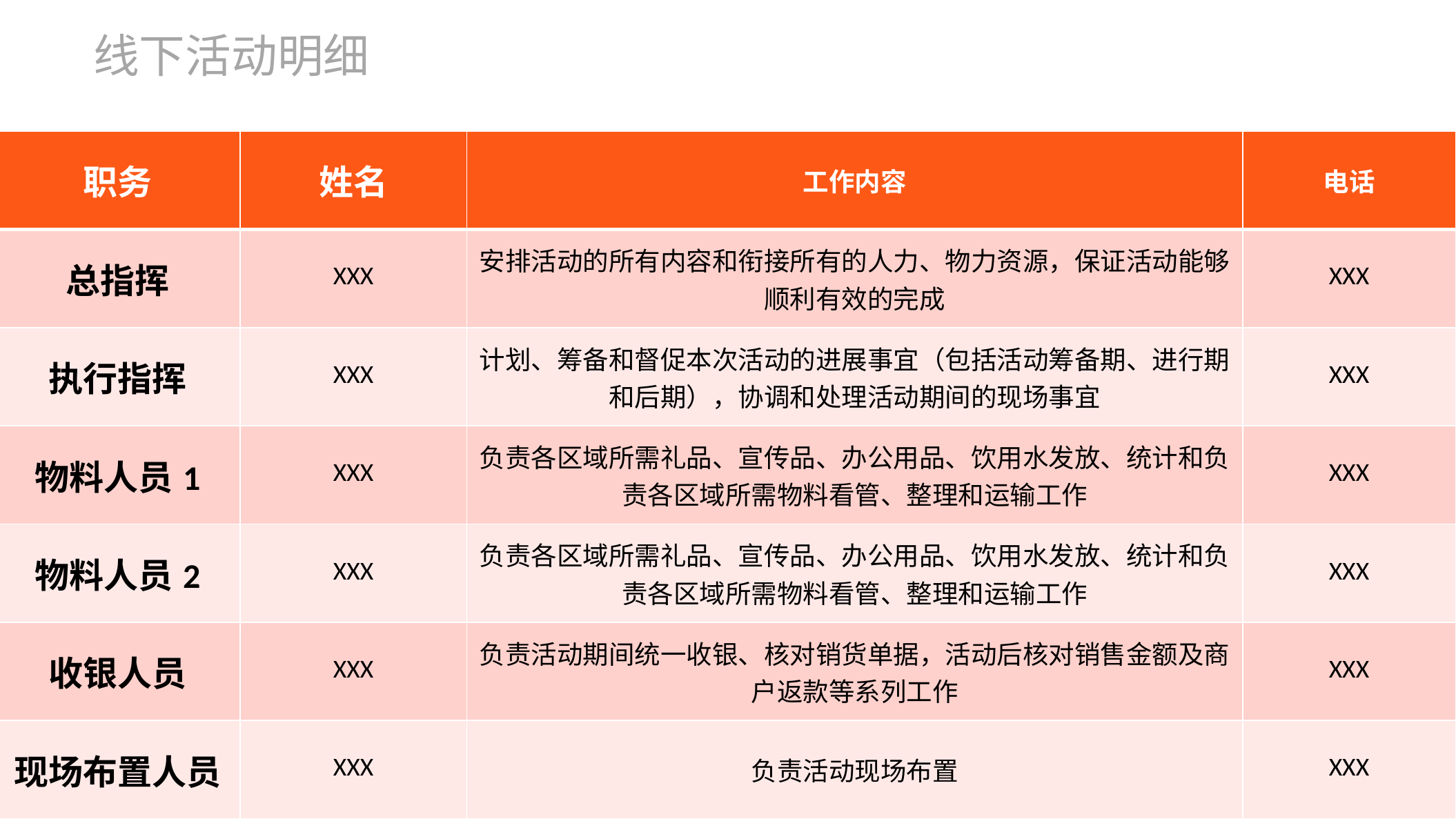

线下活动明细
| 职务 | 姓名 | 工作内容 | 电话 |
| --- | --- | --- | --- |
| 总指挥 | XXX | 安排活动的所有内容和衔接所有的人力、物力资源，保证活动能够顺利有效的完成 | XXX |
| 执行指挥 | XXX | 计划、筹备和督促本次活动的进展事宜（包括活动筹备期、进行期和后期），协调和处理活动期间的现场事宜 | XXX |
| 物料人员1 | XXX | 负责各区域所需礼品、宣传品、办公用品、饮用水发放、统计和负责各区域所需物料看管、整理和运输工作 | XXX |
| 物料人员2 | XXX | 负责各区域所需礼品、宣传品、办公用品、饮用水发放、统计和负责各区域所需物料看管、整理和运输工作 | XXX |
| 收银人员 | XXX | 负责活动期间统一收银、核对销货单据，活动后核对销售金额及商户返款等系列工作 | XXX |
| 现场布置人员 | XXX | 负责活动现场布置 | XXX |
请替换文字内容